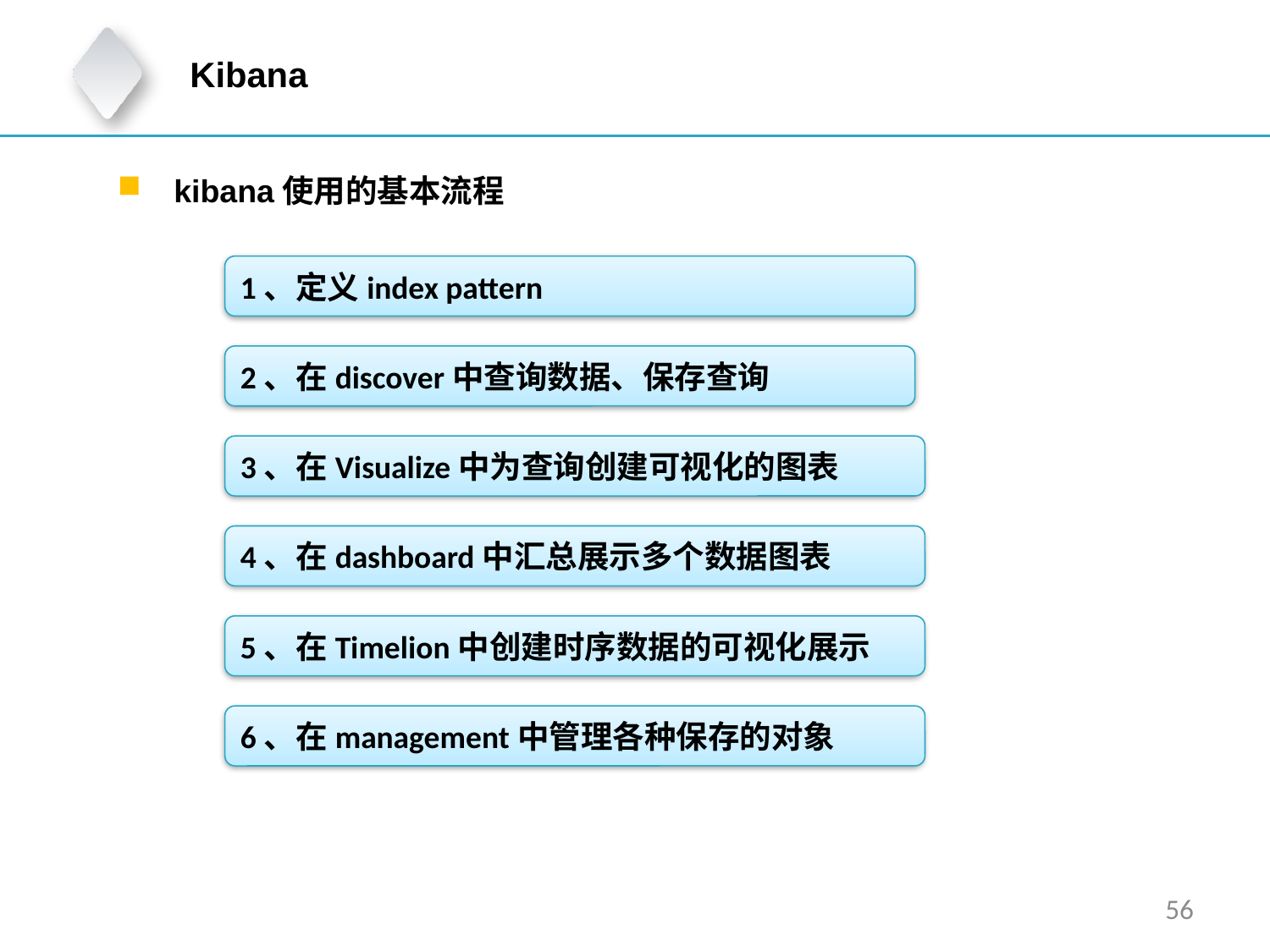

Kibana
 kibana使用的基本流程
1、定义index pattern
2、在discover中查询数据、保存查询
3、在Visualize中为查询创建可视化的图表
4、在dashboard中汇总展示多个数据图表
5、在Timelion中创建时序数据的可视化展示
6、在management中管理各种保存的对象
56